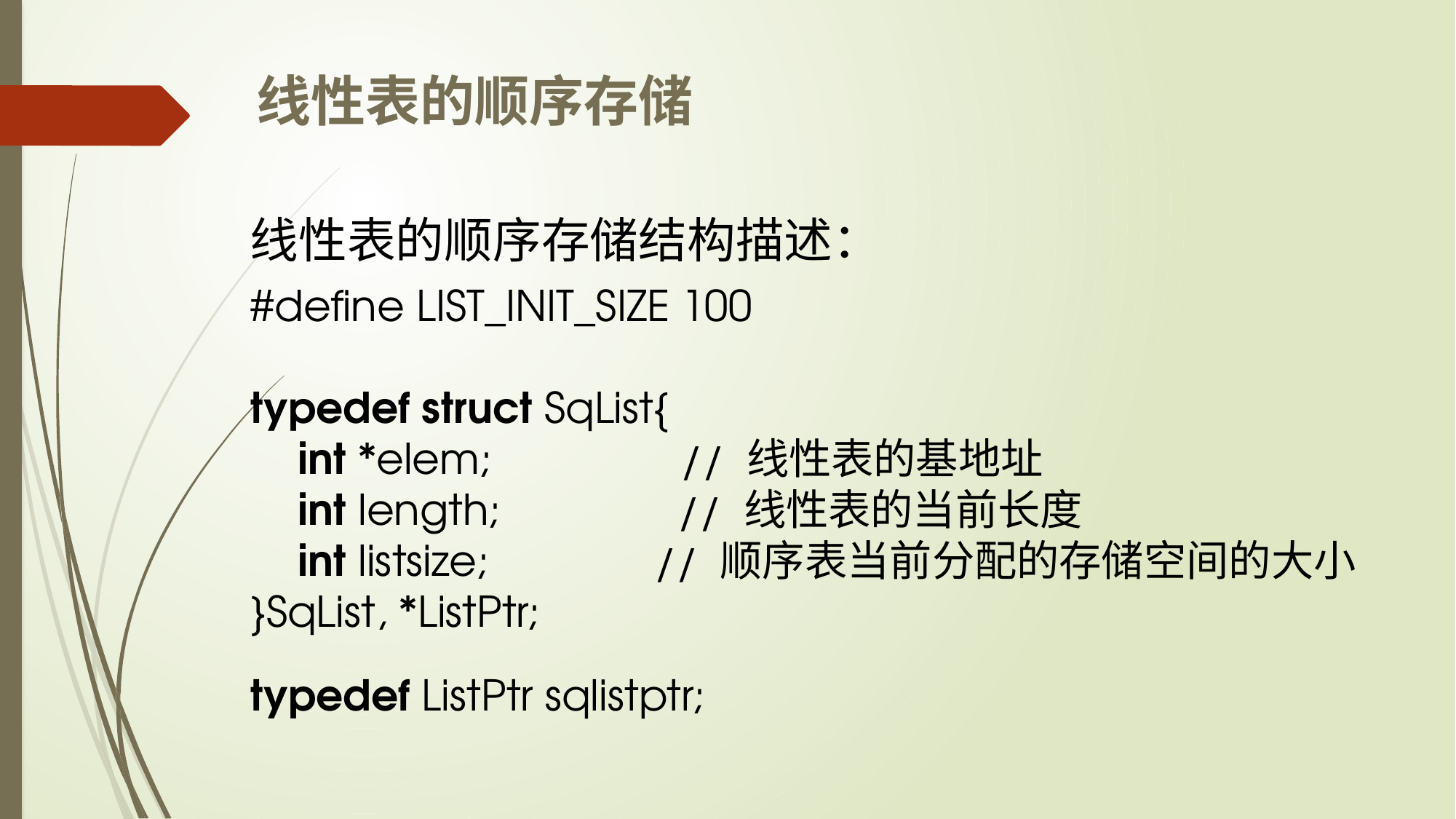

线性表的顺序存储
线性表的顺序存储结构描述：
#define LIST_INIT_SIZE 100

typedef struct SqList{
    int *elem;                // 线性表的基地址
    int length;               // 线性表的当前长度
    int listsize;              // 顺序表当前分配的存储空间的大小
}SqList, *ListPtr;

typedef ListPtr sqlistptr;